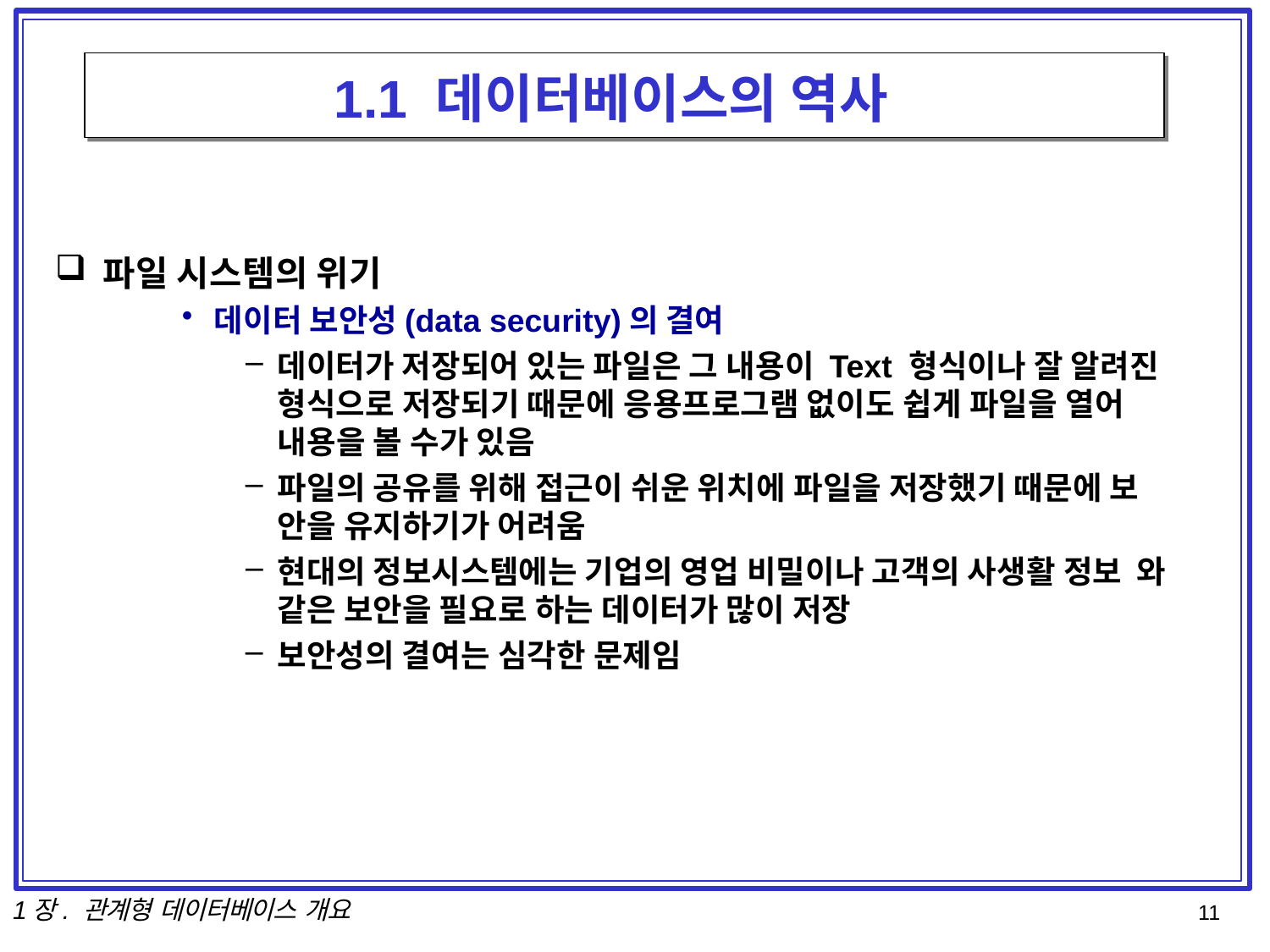

# 1.1 데이터베이스의 역사
파일 시스템의 위기
데이터 보안성(data security)의 결여
데이터가 저장되어 있는 파일은 그 내용이 Text 형식이나 잘 알려진  형식으로 저장되기 때문에 응용프로그램 없이도 쉽게 파일을 열어  내용을 볼 수가 있음
파일의 공유를 위해 접근이 쉬운 위치에 파일을 저장했기 때문에 보
안을 유지하기가 어려움
현대의 정보시스템에는 기업의 영업 비밀이나 고객의 사생활 정보  와 같은 보안을 필요로 하는 데이터가 많이 저장
보안성의 결여는 심각한 문제임
1장. 관계형 데이터베이스 개요
11